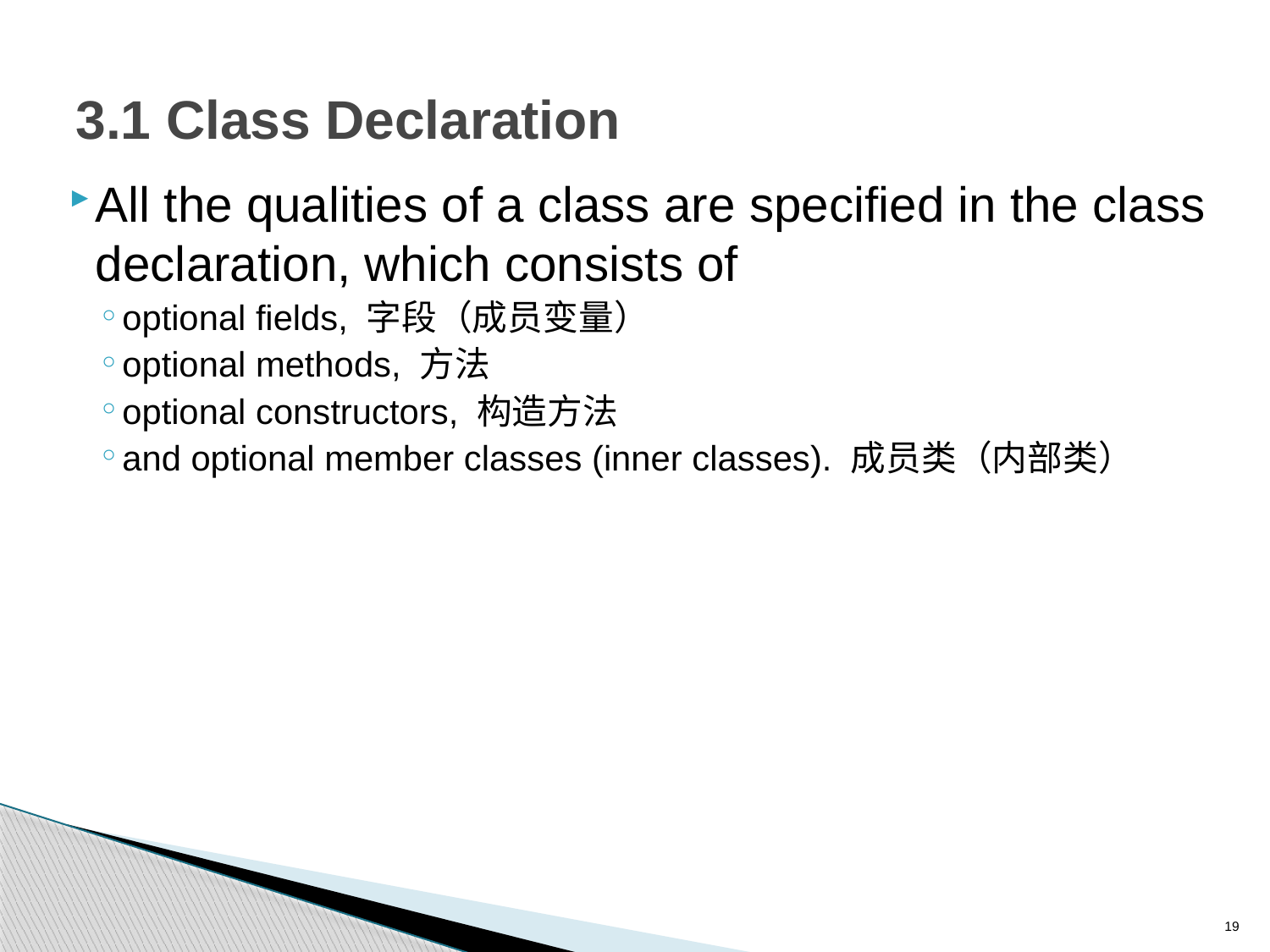

# 3.1 Class Declaration
All the qualities of a class are specified in the class declaration, which consists of
optional fields, 字段（成员变量）
optional methods, 方法
optional constructors, 构造方法
and optional member classes (inner classes). 成员类（内部类）
19